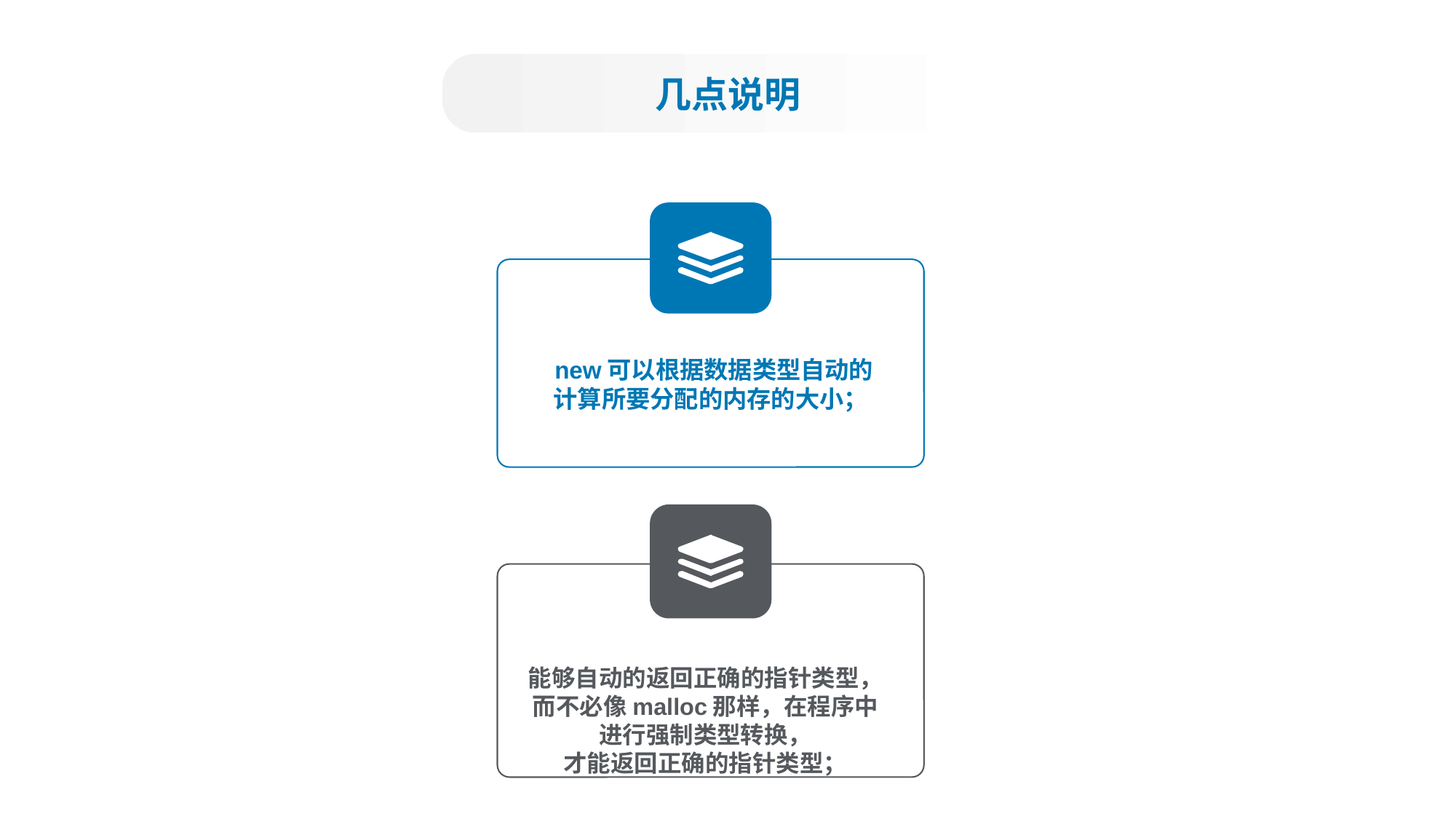

几点说明

 new可以根据数据类型自动的
计算所要分配的内存的大小；

能够自动的返回正确的指针类型，
而不必像malloc那样，在程序中
进行强制类型转换，
才能返回正确的指针类型；